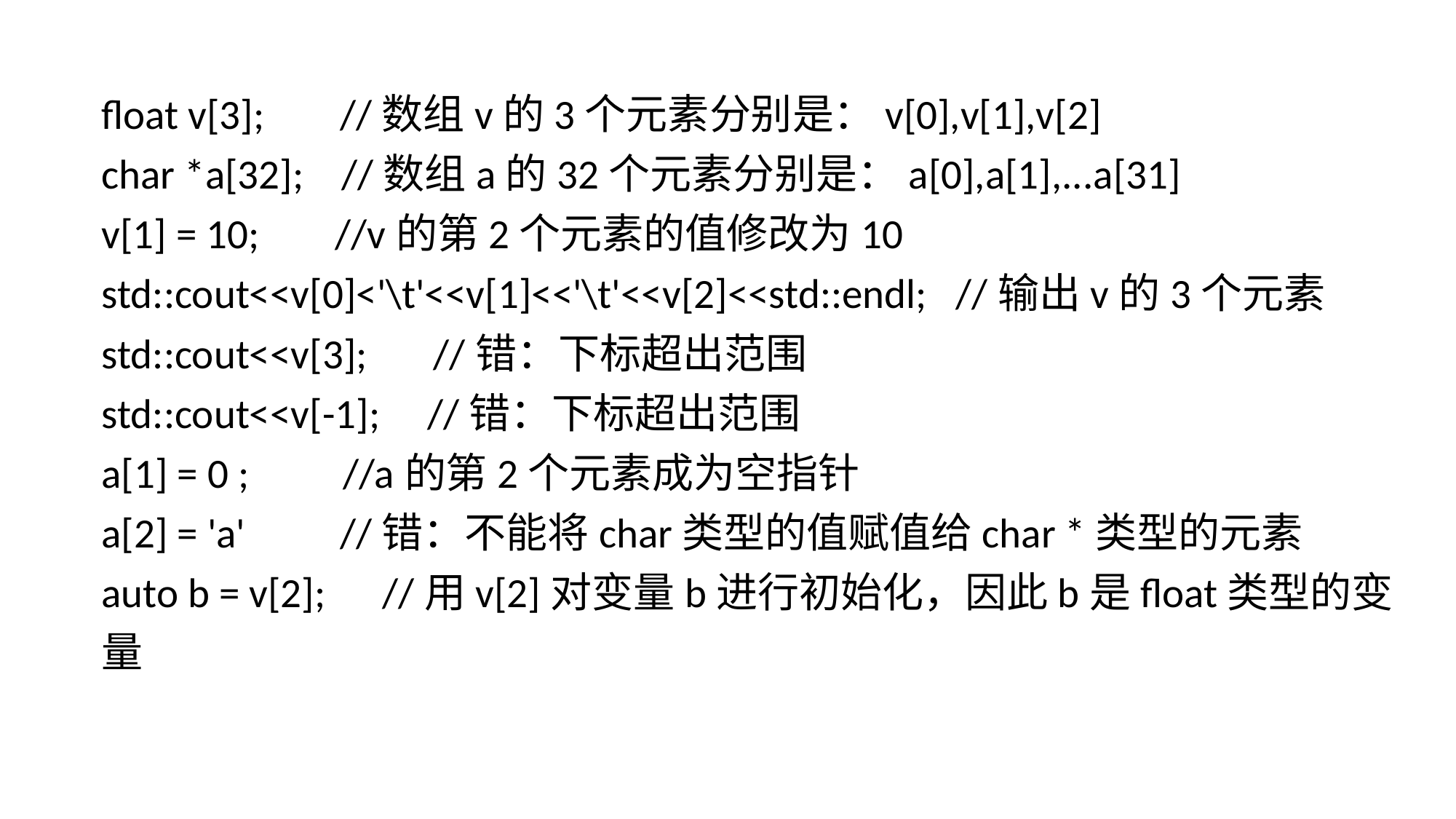

float v[3];        //数组v的3个元素分别是：v[0],v[1],v[2]
char *a[32];    //数组a的32个元素分别是：a[0],a[1],...a[31]
v[1] = 10;        //v的第2个元素的值修改为10
std::cout<<v[0]<'\t'<<v[1]<<'\t'<<v[2]<<std::endl;   //输出v的3个元素
std::cout<<v[3];       //错：下标超出范围
std::cout<<v[-1];     //错：下标超出范围
a[1] = 0 ;          //a的第2个元素成为空指针
a[2] = 'a'          //错：不能将char类型的值赋值给char *类型的元素
auto b = v[2];      //用v[2]对变量b进行初始化，因此b是float类型的变量